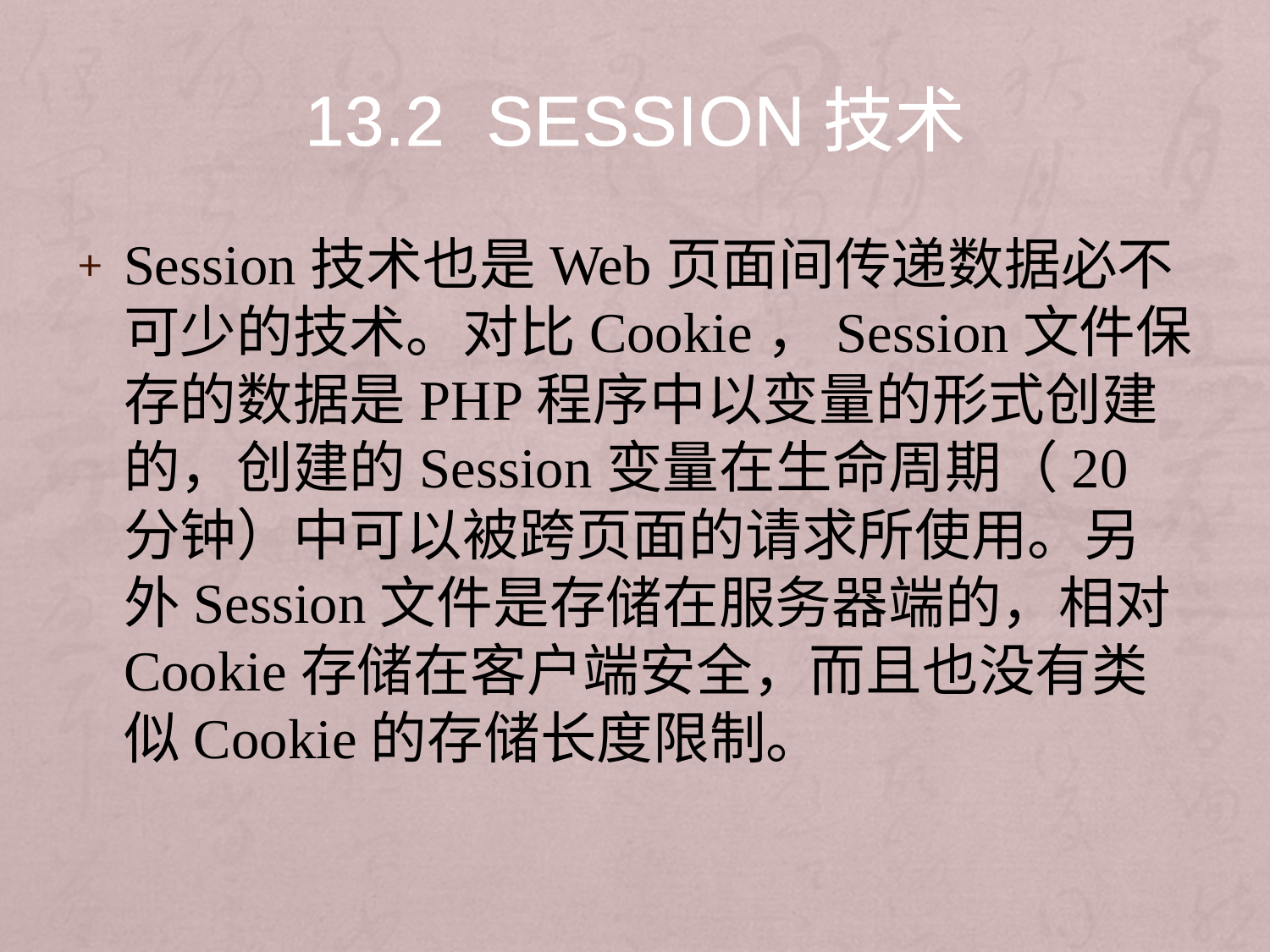

# 13.2  Session技术
Session技术也是Web页面间传递数据必不可少的技术。对比Cookie，Session文件保存的数据是PHP程序中以变量的形式创建的，创建的Session变量在生命周期（20分钟）中可以被跨页面的请求所使用。另外Session文件是存储在服务器端的，相对Cookie存储在客户端安全，而且也没有类似Cookie的存储长度限制。